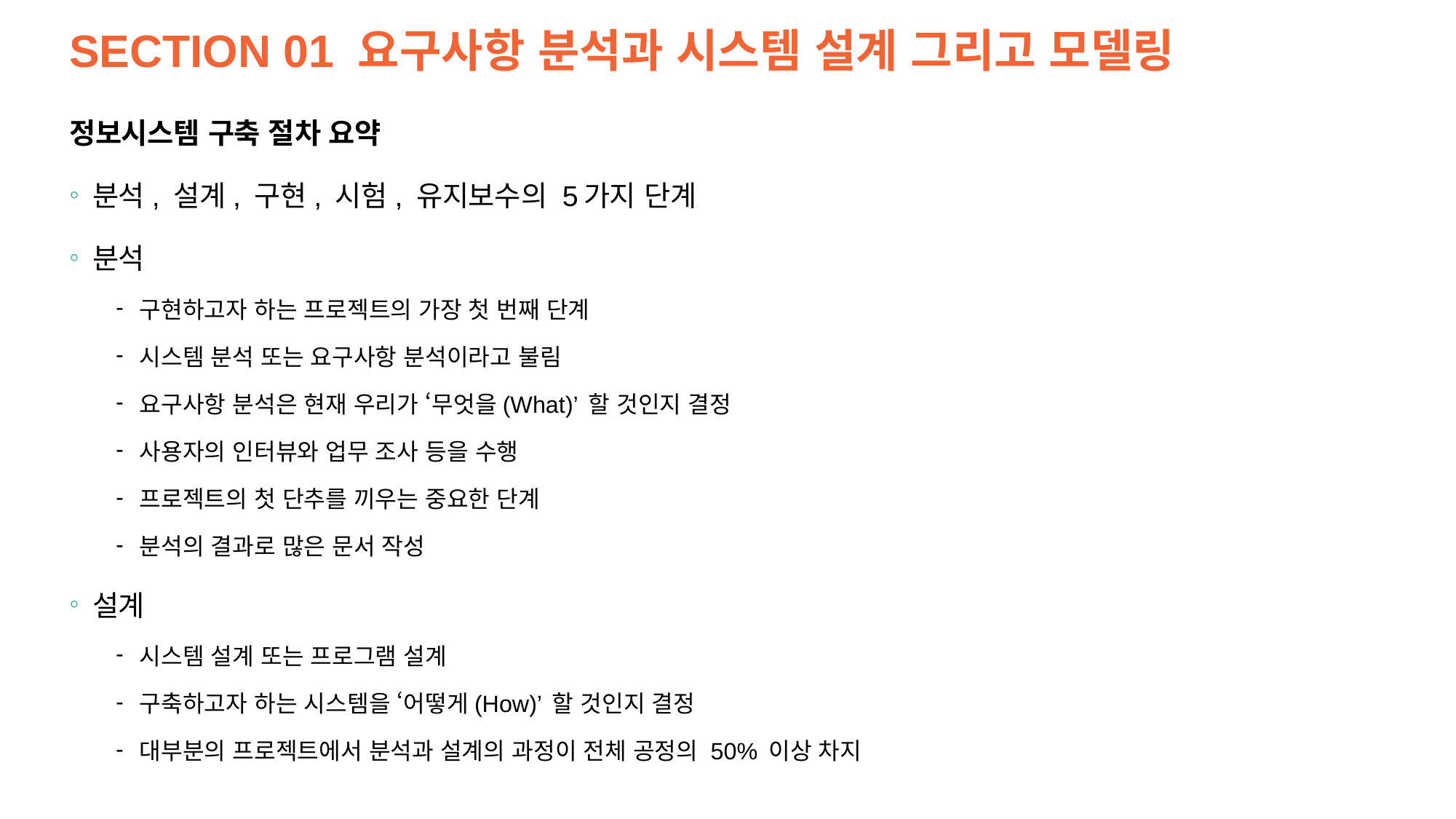

# SECTION 01 요구사항 분석과 시스템 설계 그리고 모델링
정보시스템 구축 절차 요약
분석, 설계, 구현, 시험, 유지보수의 5가지 단계
분석
구현하고자 하는 프로젝트의 가장 첫 번째 단계
시스템 분석 또는 요구사항 분석이라고 불림
요구사항 분석은 현재 우리가 ‘무엇을(What)’ 할 것인지 결정
사용자의 인터뷰와 업무 조사 등을 수행
프로젝트의 첫 단추를 끼우는 중요한 단계
분석의 결과로 많은 문서 작성
설계
시스템 설계 또는 프로그램 설계
구축하고자 하는 시스템을 ‘어떻게(How)’ 할 것인지 결정
대부분의 프로젝트에서 분석과 설계의 과정이 전체 공정의 50% 이상 차지
4